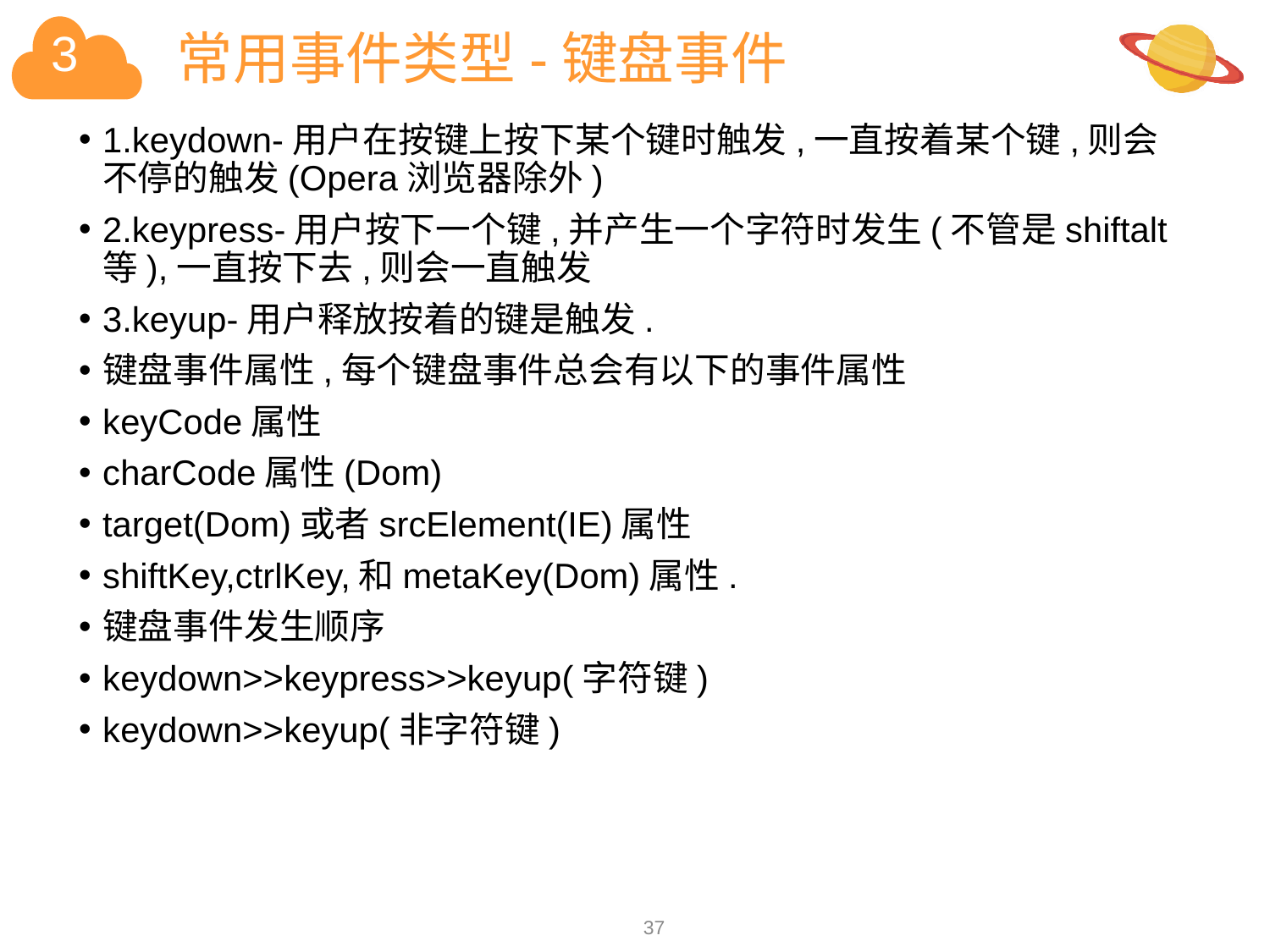

# 常用事件类型-键盘事件
1.keydown-用户在按键上按下某个键时触发,一直按着某个键,则会不停的触发(Opera浏览器除外)
2.keypress-用户按下一个键,并产生一个字符时发生(不管是shiftalt等),一直按下去,则会一直触发
3.keyup-用户释放按着的键是触发.
键盘事件属性,每个键盘事件总会有以下的事件属性
keyCode属性
charCode属性(Dom)
target(Dom)或者srcElement(IE)属性
shiftKey,ctrlKey,和metaKey(Dom)属性.
键盘事件发生顺序
keydown>>keypress>>keyup(字符键)
keydown>>keyup(非字符键)

37